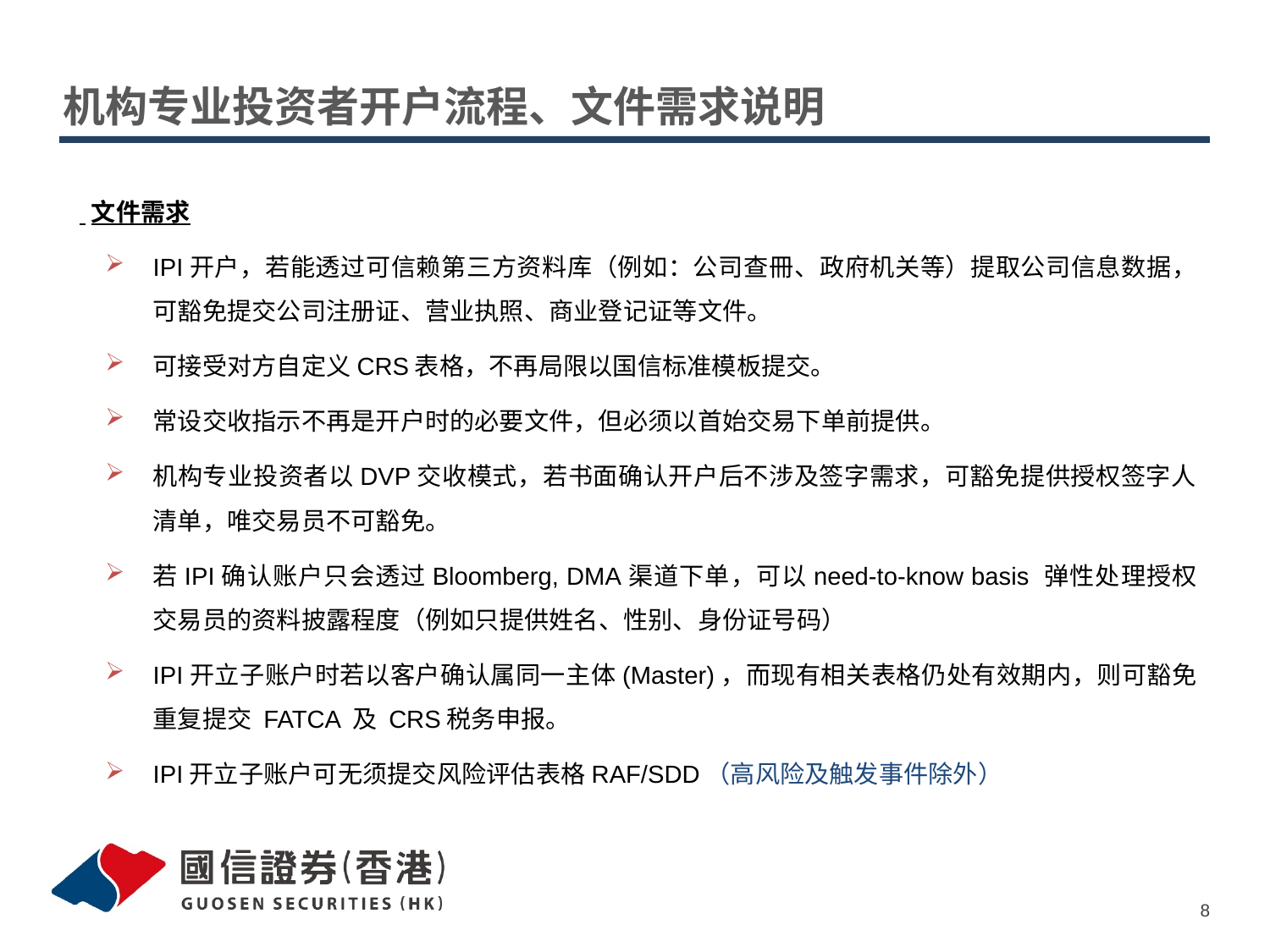

# 机构专业投资者开户流程、文件需求说明
 文件需求
IPI开户，若能透过可信赖第三方资料库（例如：公司查冊、政府机关等）提取公司信息数据，可豁免提交公司注册证、营业执照、商业登记证等文件。
可接受对方自定义CRS表格，不再局限以国信标准模板提交。
常设交收指示不再是开户时的必要文件，但必须以首始交易下单前提供。
机构专业投资者以DVP交收模式，若书面确认开户后不涉及签字需求，可豁免提供授权签字人清单，唯交易员不可豁免。
若IPI确认账户只会透过Bloomberg, DMA渠道下单，可以need-to-know basis 弹性处理授权交易员的资料披露程度（例如只提供姓名、性别、身份证号码）
IPI开立子账户时若以客户确认属同一主体(Master)，而现有相关表格仍处有效期内，则可豁免重复提交 FATCA 及 CRS税务申报。
IPI开立子账户可无须提交风险评估表格RAF/SDD（高风险及触发事件除外）